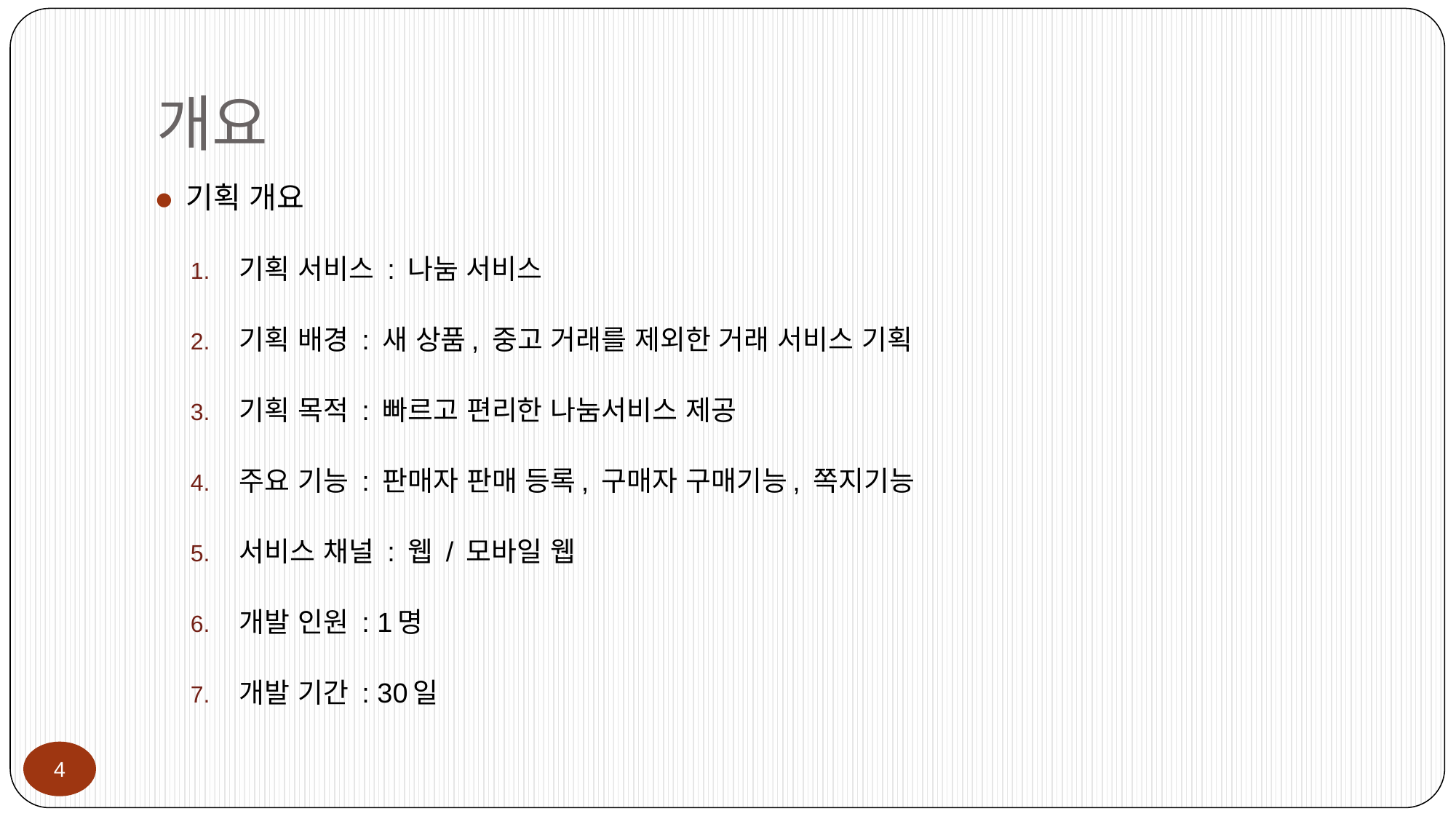

# 개요
기획 개요
기획 서비스 : 나눔 서비스
기획 배경 : 새 상품, 중고 거래를 제외한 거래 서비스 기획
기획 목적 : 빠르고 편리한 나눔서비스 제공
주요 기능 : 판매자 판매 등록, 구매자 구매기능, 쪽지기능
서비스 채널 : 웹 / 모바일 웹
개발 인원 : 1명
개발 기간 : 30일

4